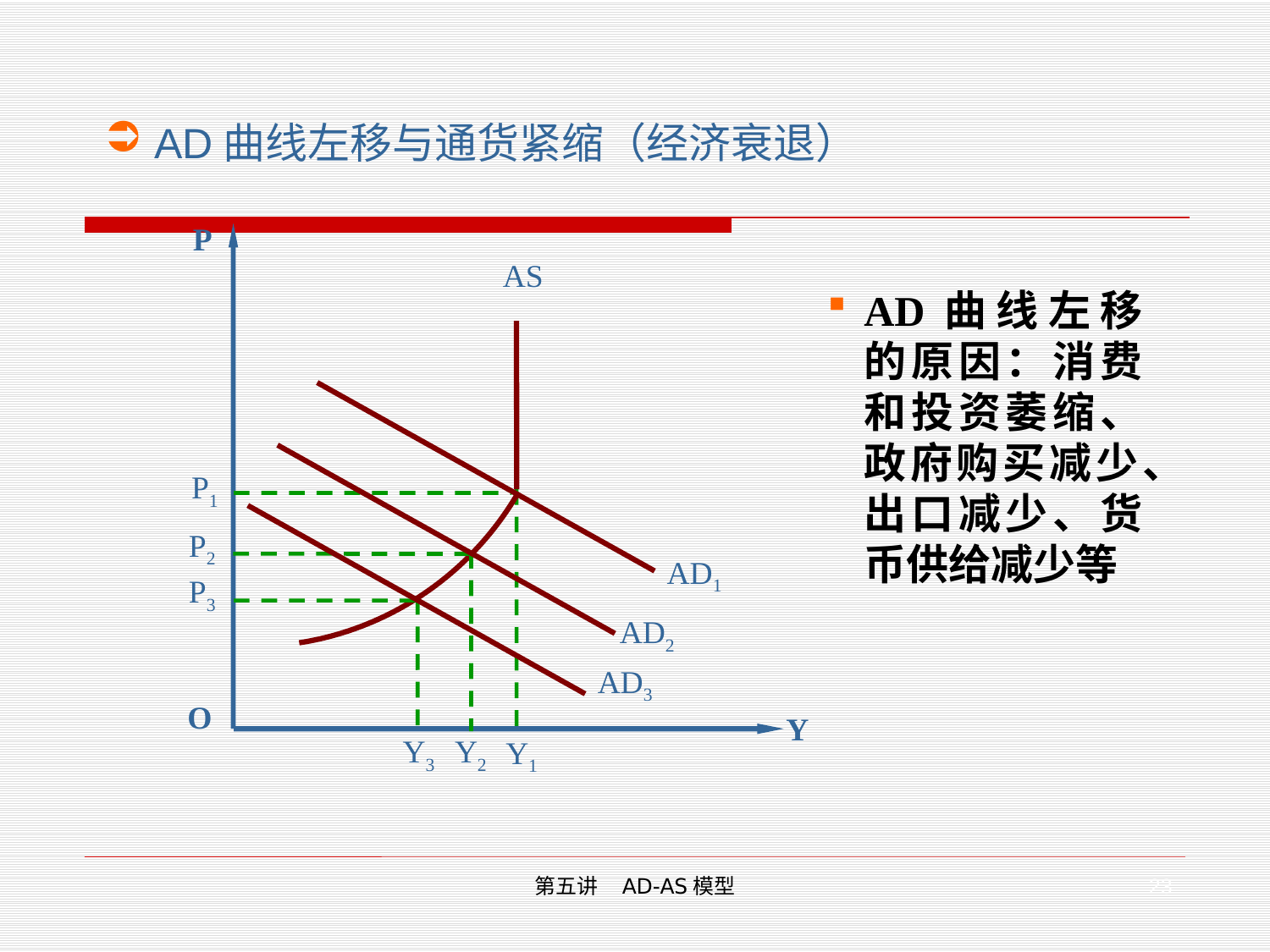

AD曲线左移与通货紧缩（经济衰退）
P

AS

P1

P2
AD1

P3

AD2
AD3
O
Y

Y3
Y2
Y1
AD曲线左移的原因：消费和投资萎缩、政府购买减少、出口减少、货币供给减少等
23
第五讲    AD-AS模型